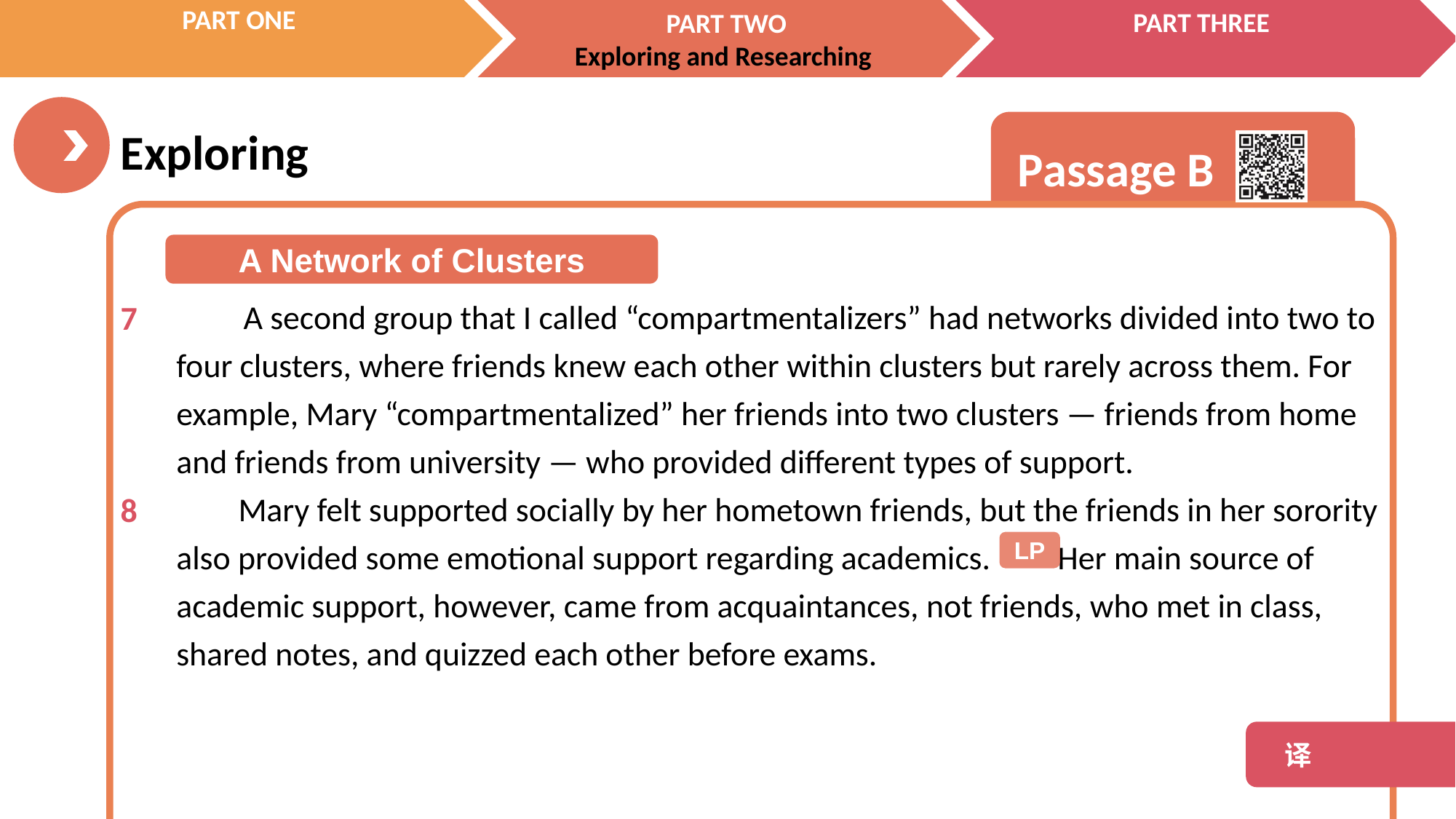

A Network of Clusters

         A second group that I called “compartmentalizers” had networks divided into two to
four clusters, where friends knew each other within clusters but rarely across them. For
example, Mary “compartmentalized” her friends into two clusters — friends from home
and friends from university — who provided different types of support.
 Mary felt supported socially by her hometown friends, but the friends in her sorority also provided some emotional support regarding academics.         Her main source of academic support, however, came from acquaintances, not friends, who met in class, shared notes, and quizzed each other before exams.

7

8

LP
   译